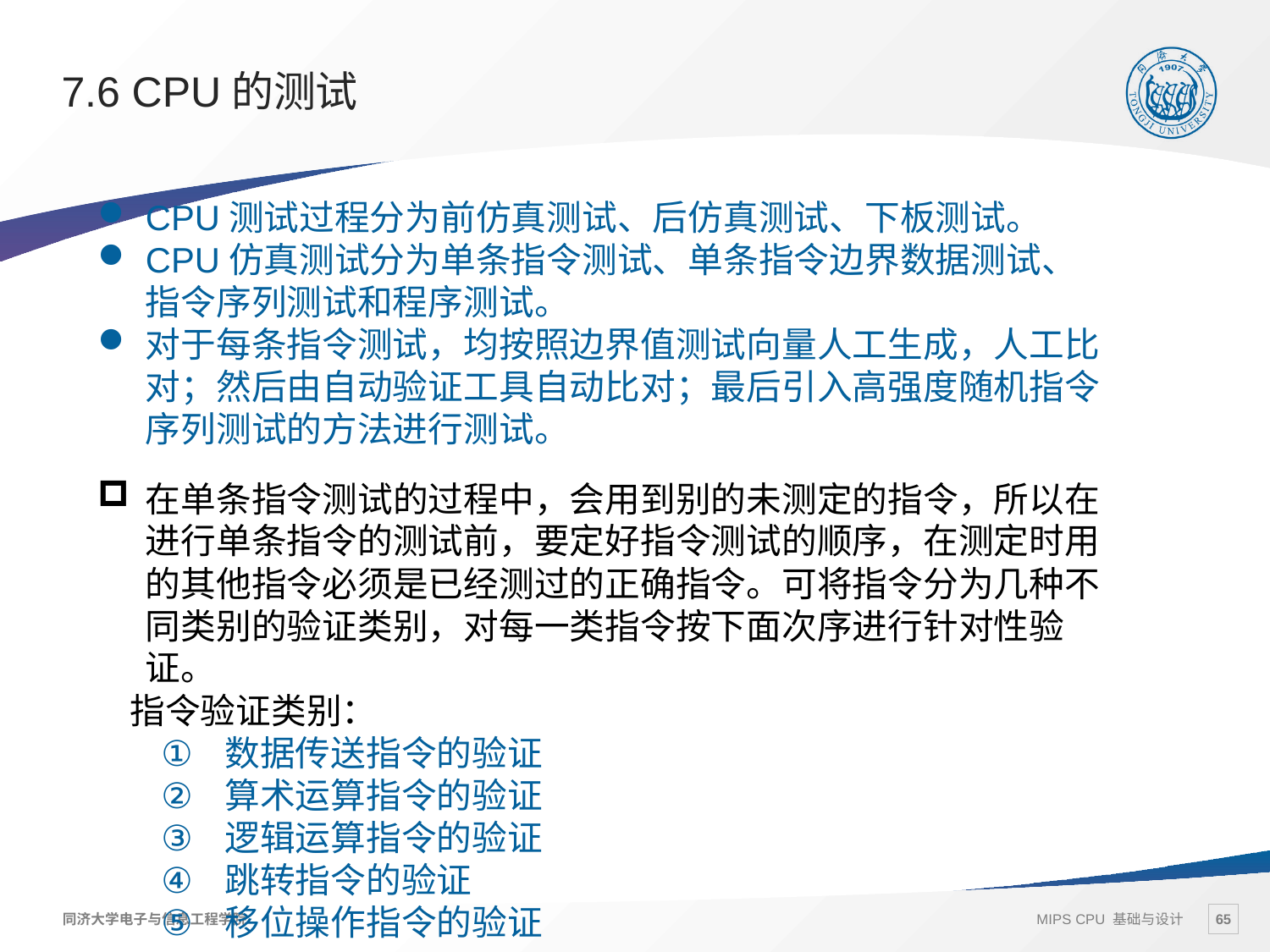

# 7.6 CPU的测试
CPU测试过程分为前仿真测试、后仿真测试、下板测试。
CPU仿真测试分为单条指令测试、单条指令边界数据测试、指令序列测试和程序测试。
对于每条指令测试，均按照边界值测试向量人工生成，人工比对；然后由自动验证工具自动比对；最后引入高强度随机指令序列测试的方法进行测试。
在单条指令测试的过程中，会用到别的未测定的指令，所以在进行单条指令的测试前，要定好指令测试的顺序，在测定时用的其他指令必须是已经测过的正确指令。可将指令分为几种不同类别的验证类别，对每一类指令按下面次序进行针对性验证。
   指令验证类别：
数据传送指令的验证
算术运算指令的验证
逻辑运算指令的验证
跳转指令的验证
移位操作指令的验证